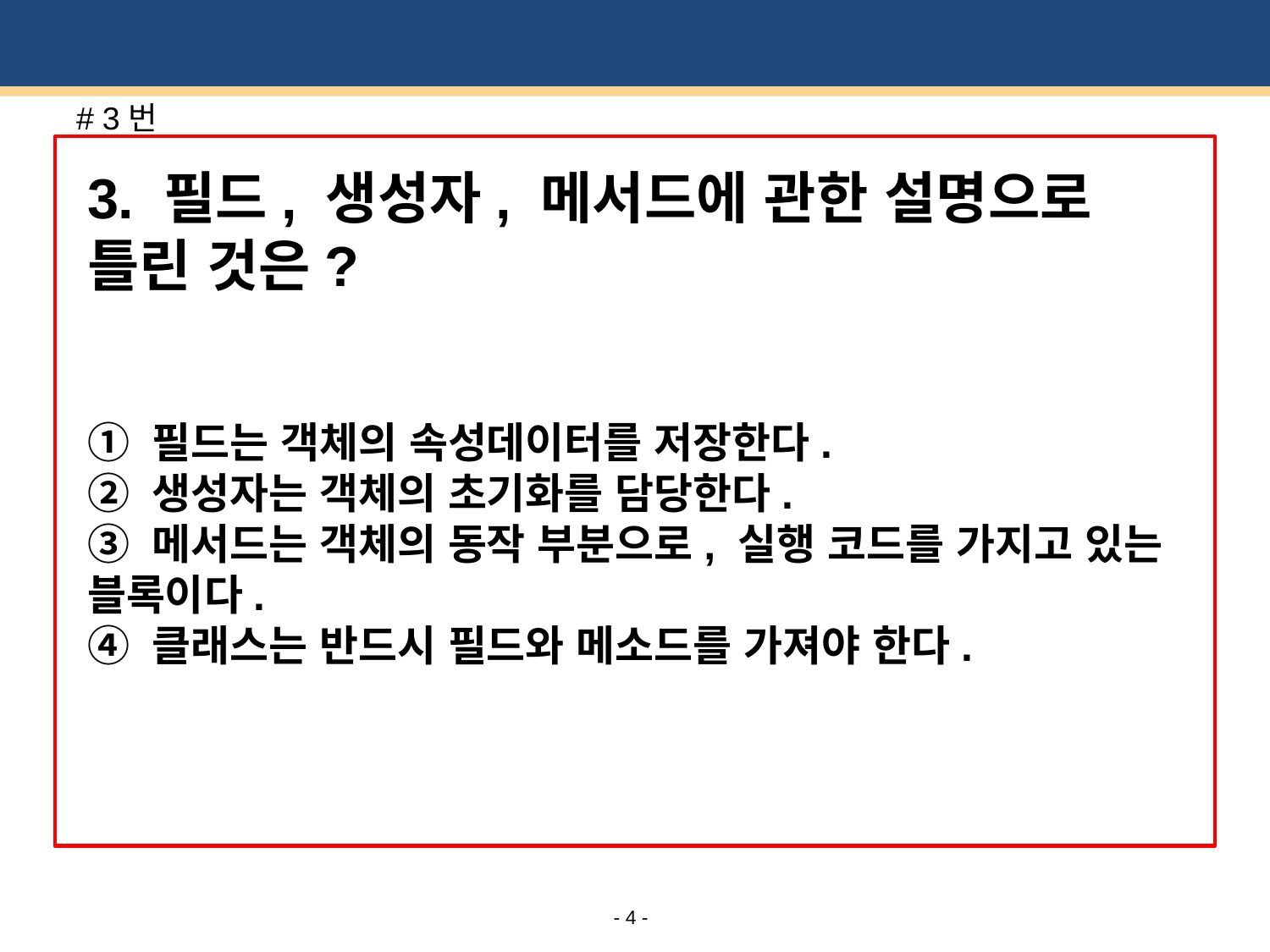

# # 3번

3. 필드, 생성자, 메서드에 관한 설명으로 틀린 것은?

① 필드는 객체의 속성데이터를 저장한다.
② 생성자는 객체의 초기화를 담당한다.
③ 메서드는 객체의 동작 부분으로, 실행 코드를 가지고 있는 블록이다.
④ 클래스는 반드시 필드와 메소드를 가져야 한다.